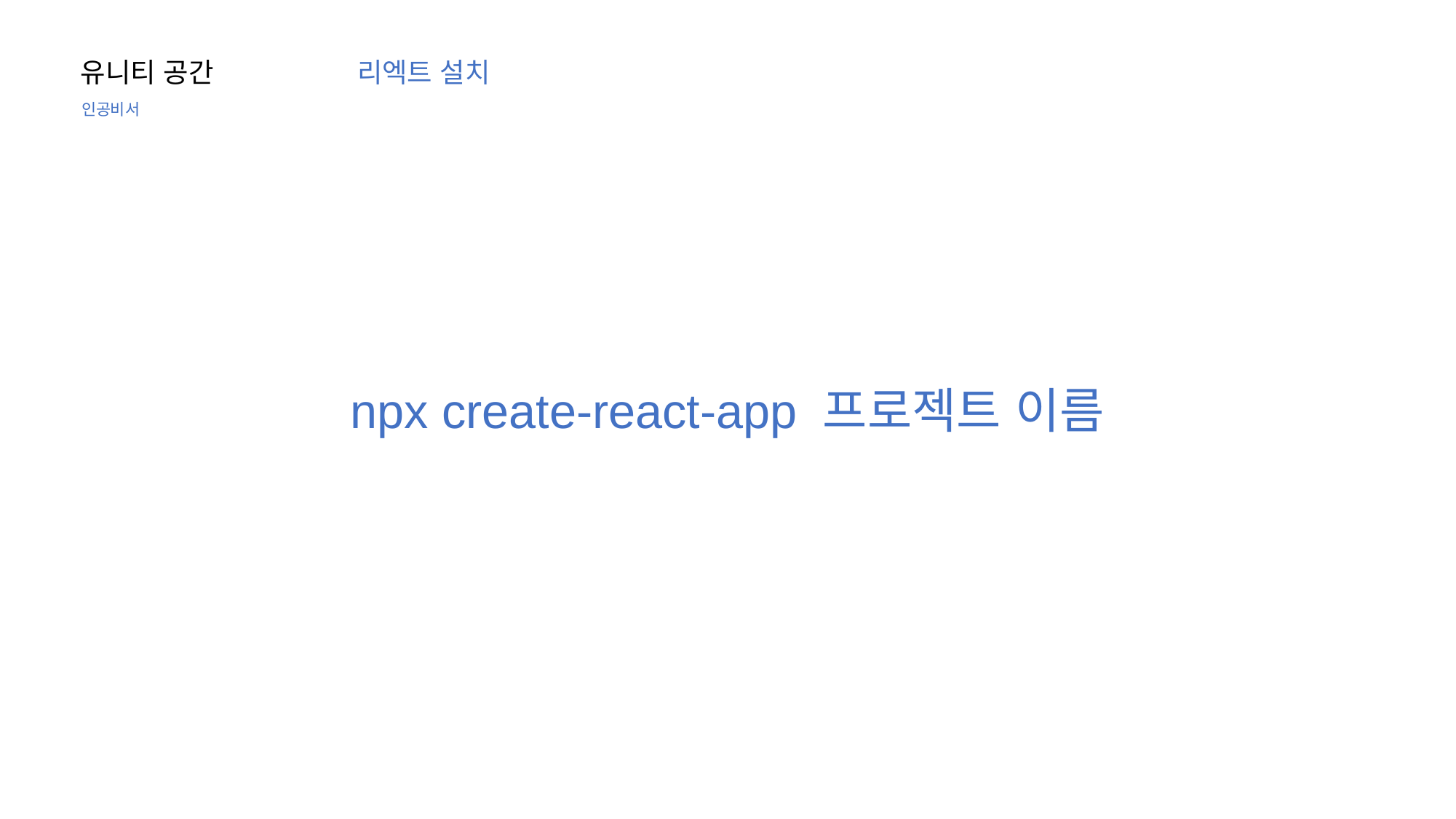

유니티 공간
리엑트 설치
인공비서
npx create-react-app 프로젝트 이름